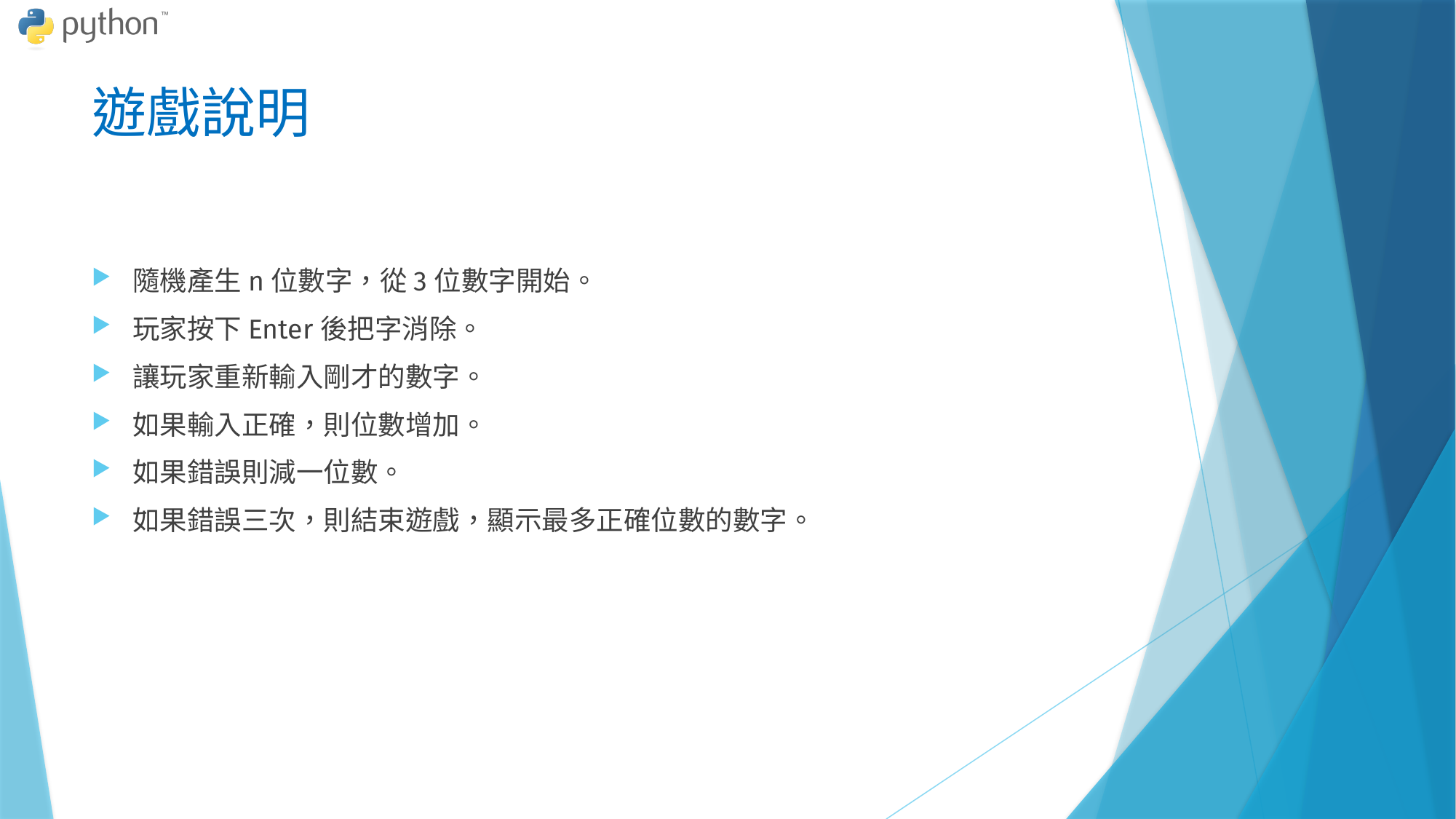

# 遊戲說明
隨機產生n位數字，從3位數字開始。
玩家按下Enter後把字消除。
讓玩家重新輸入剛才的數字。
如果輸入正確，則位數增加。
如果錯誤則減一位數。
如果錯誤三次，則結束遊戲，顯示最多正確位數的數字。